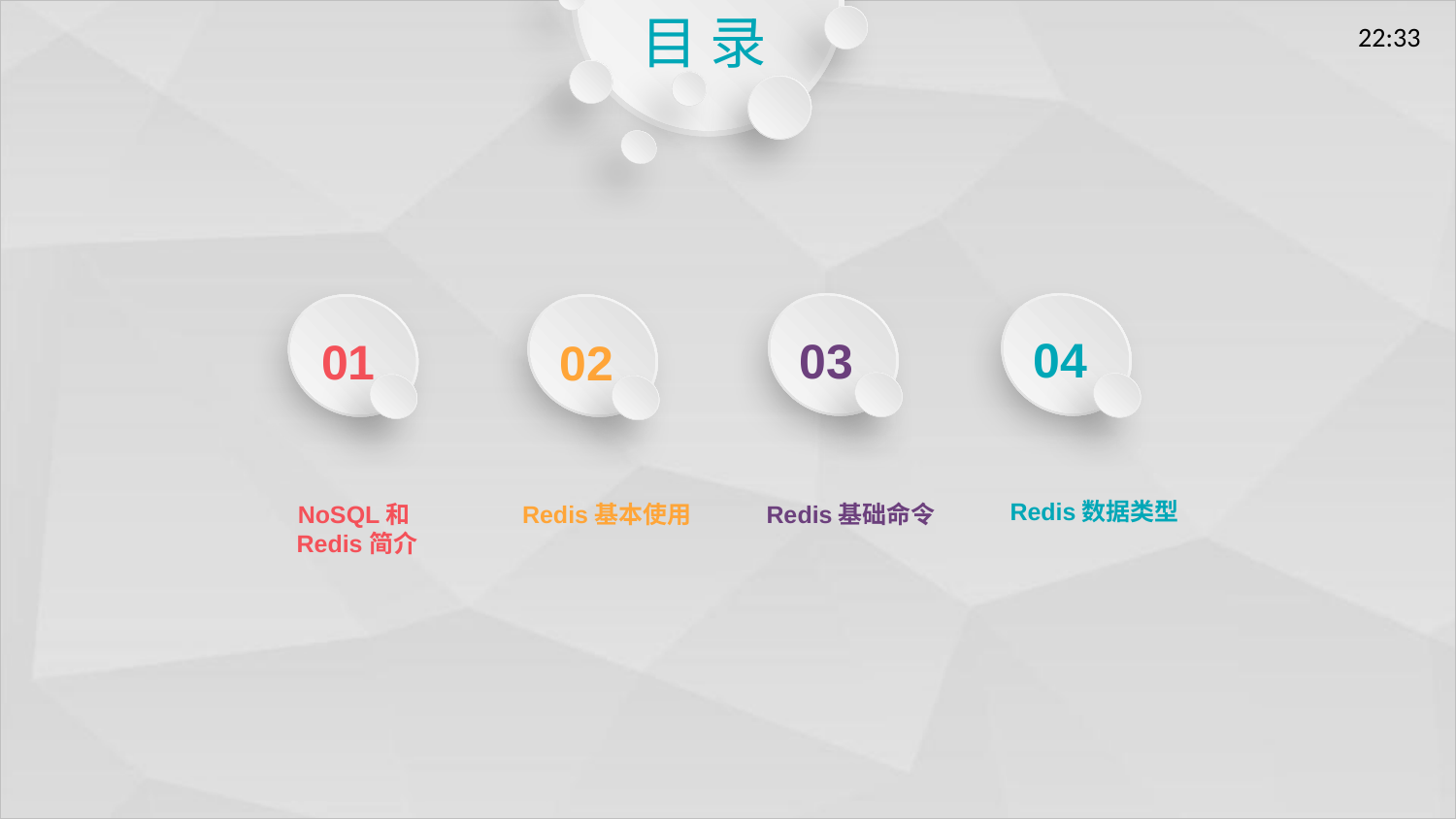

目 录

03

04

01

02

Redis数据类型

Redis基本使用

NoSQL和Redis简介

Redis基础命令